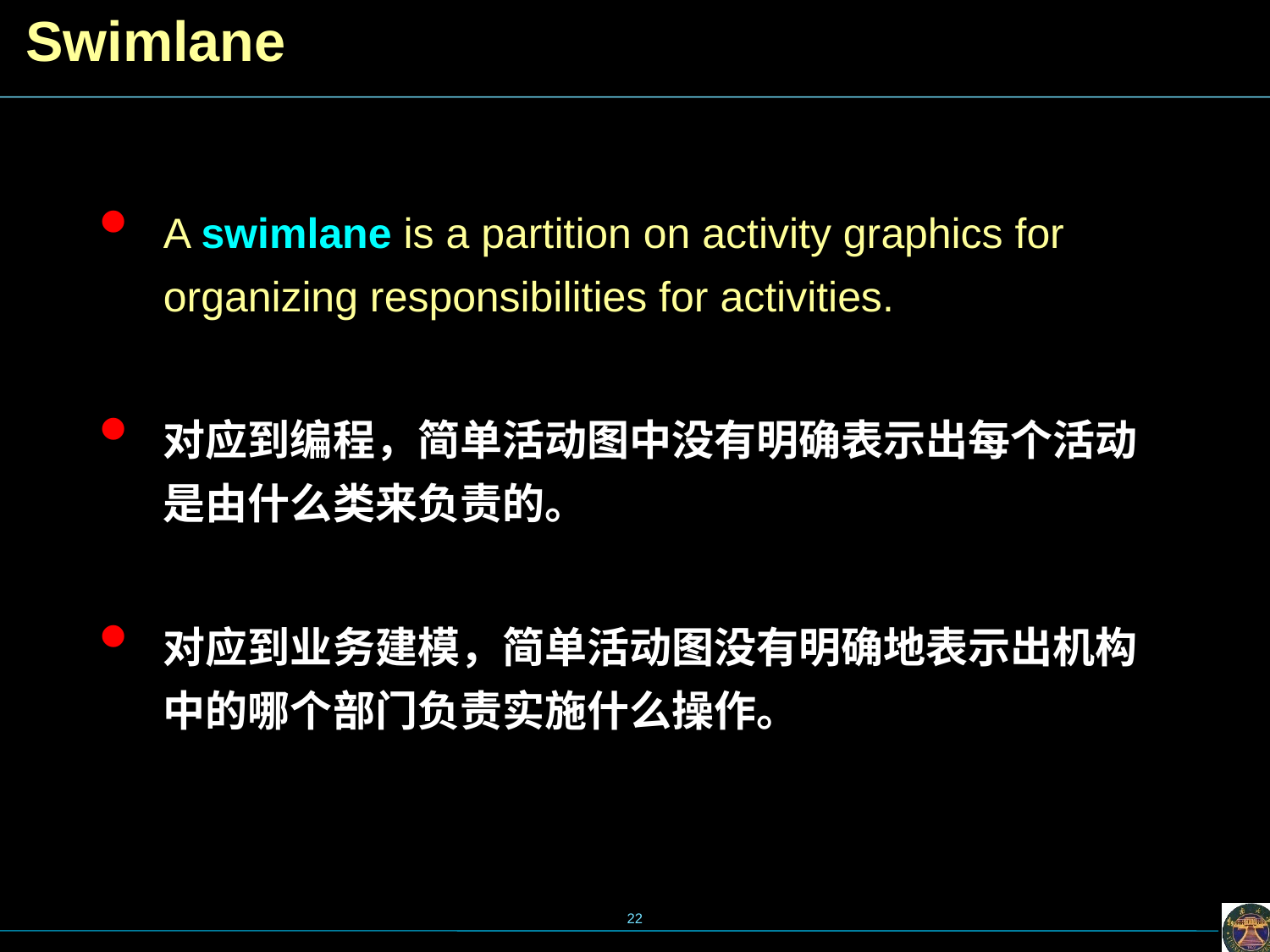

Swimlane
A swimlane is a partition on activity graphics for organizing responsibilities for activities.

对应到编程，简单活动图中没有明确表示出每个活动是由什么类来负责的。

对应到业务建模，简单活动图没有明确地表示出机构中的哪个部门负责实施什么操作。